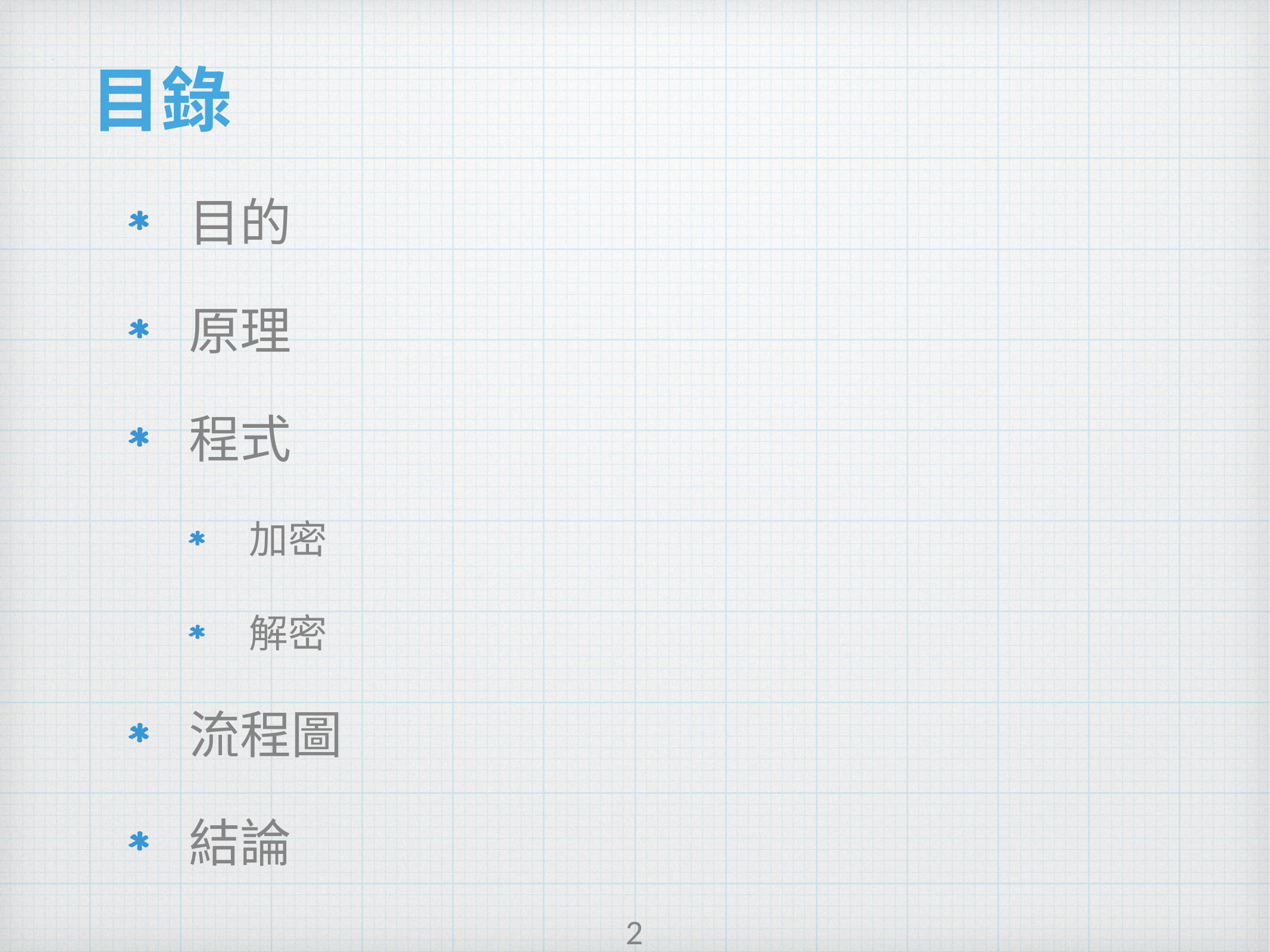

# 目錄
目的
原理
程式
加密
解密
流程圖
結論
2